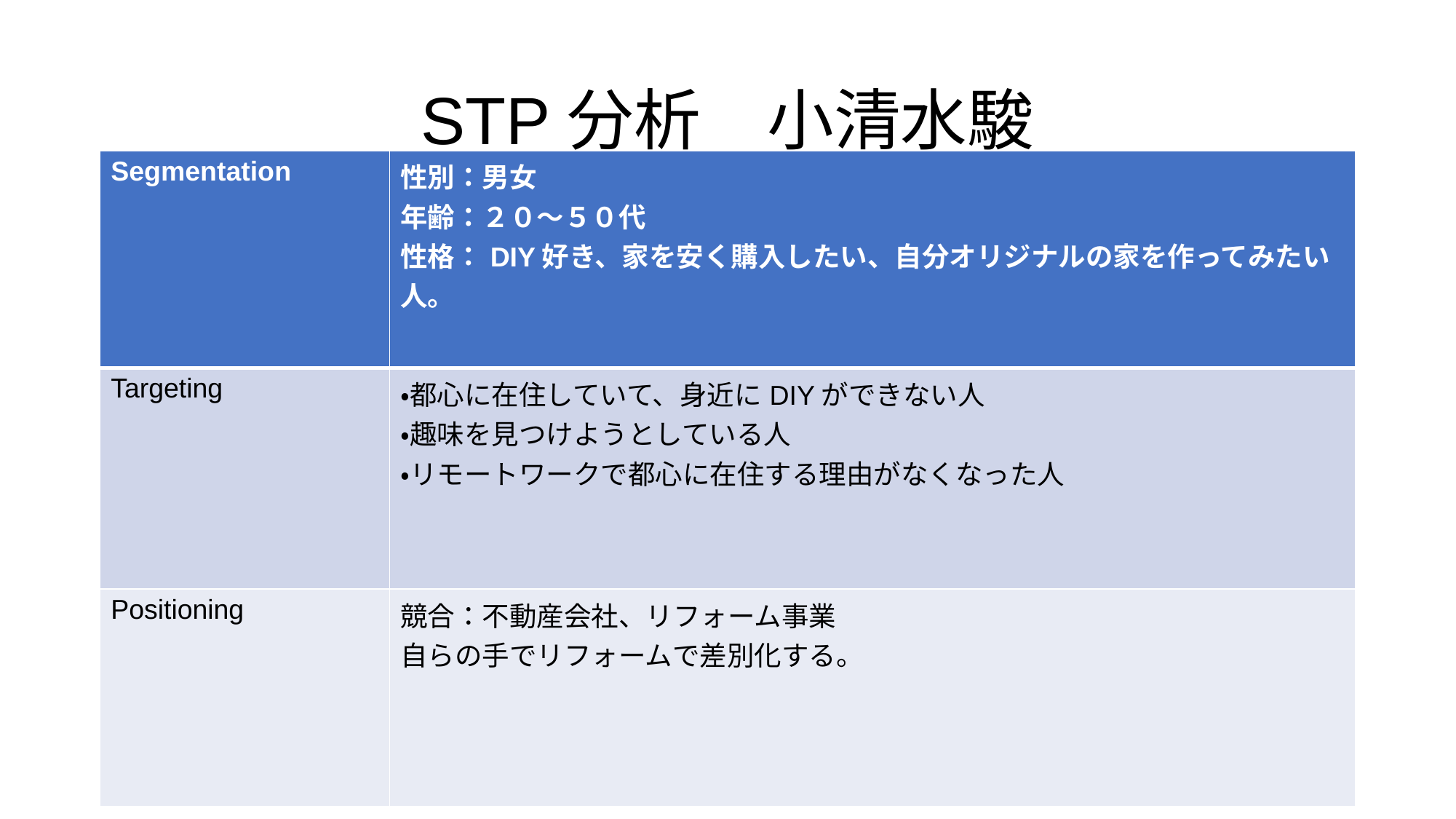

# STP分析　小清水駿
| Segmentation | 性別：男女 年齢：２０～５０代 性格：DIY好き、家を安く購入したい、自分オリジナルの家を作ってみたい人。 |
| --- | --- |
| Targeting | ・都心に在住していて、身近にDIYができない人 ・趣味を見つけようとしている人 ・リモートワークで都心に在住する理由がなくなった人 |
| Positioning | 競合：不動産会社、リフォーム事業 自らの手でリフォームで差別化する。 |